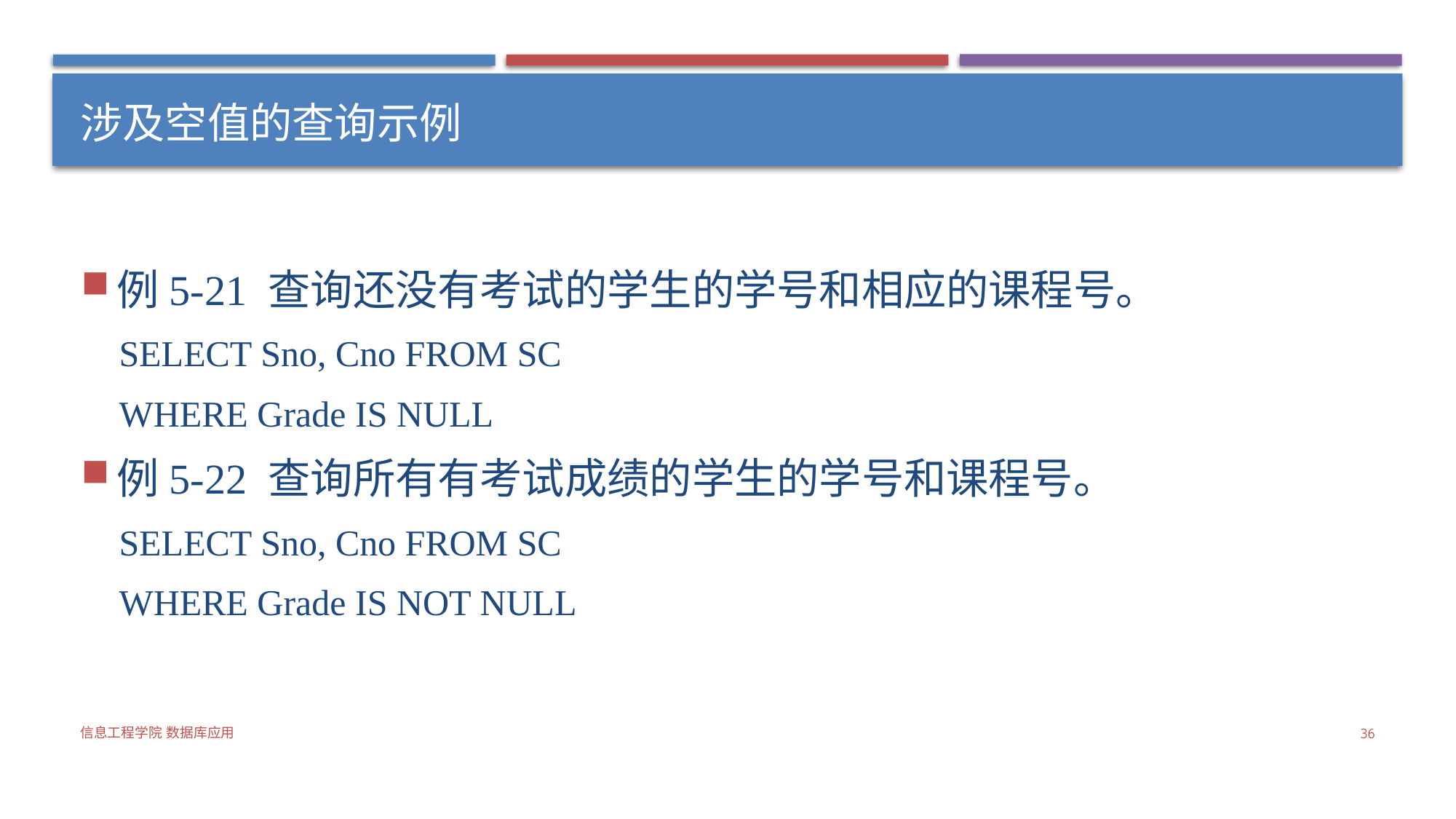

# 涉及空值的查询示例
例5-21 查询还没有考试的学生的学号和相应的课程号。
SELECT Sno, Cno FROM SC
WHERE Grade IS NULL
例5-22 查询所有有考试成绩的学生的学号和课程号。
SELECT Sno, Cno FROM SC
WHERE Grade IS NOT NULL
信息工程学院 数据库应用
36